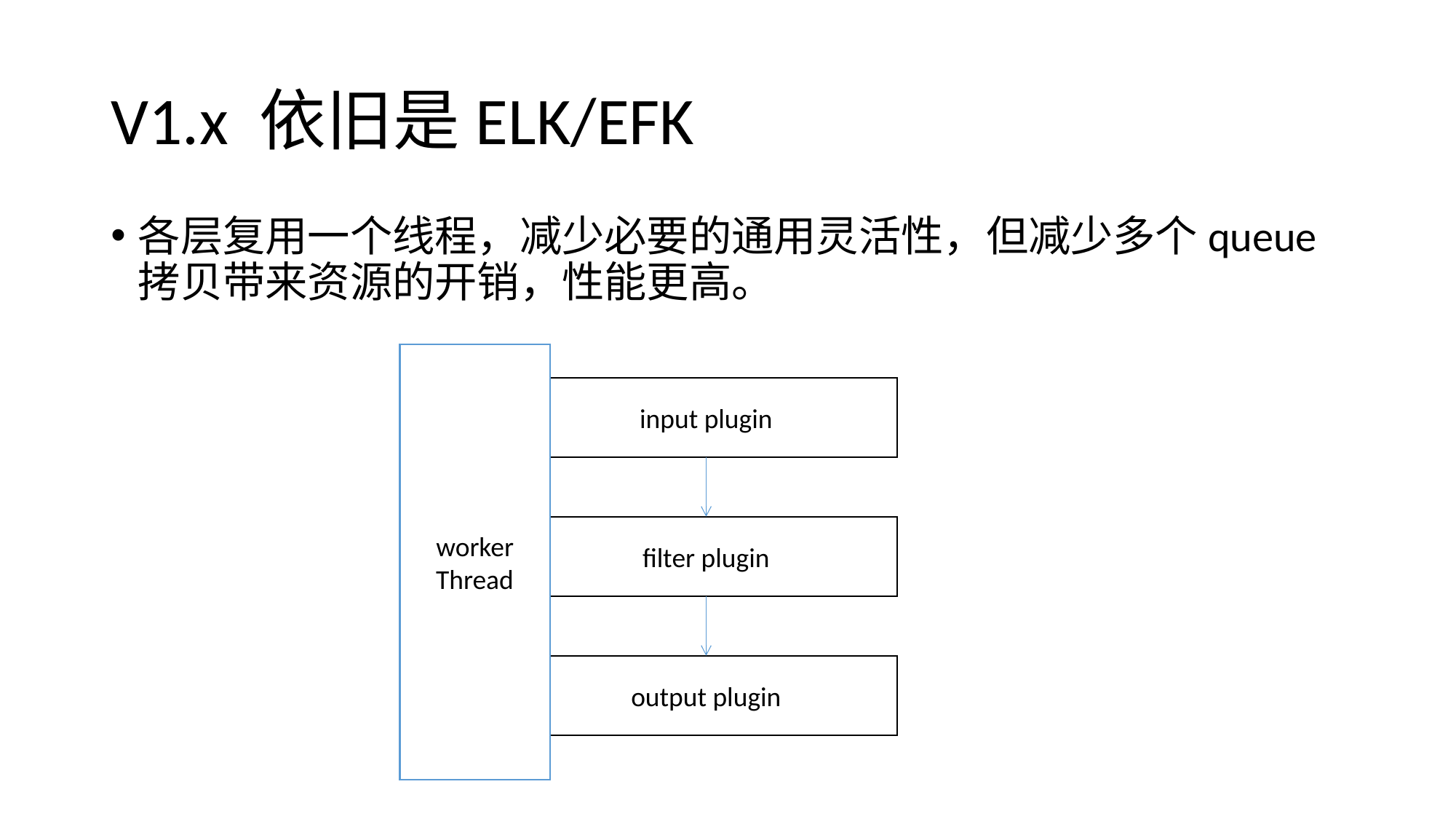

# V1.x 依旧是ELK/EFK
各层复用一个线程，减少必要的通用灵活性，但减少多个queue拷贝带来资源的开销，性能更高。
worker Thread
input plugin
filter plugin
output plugin